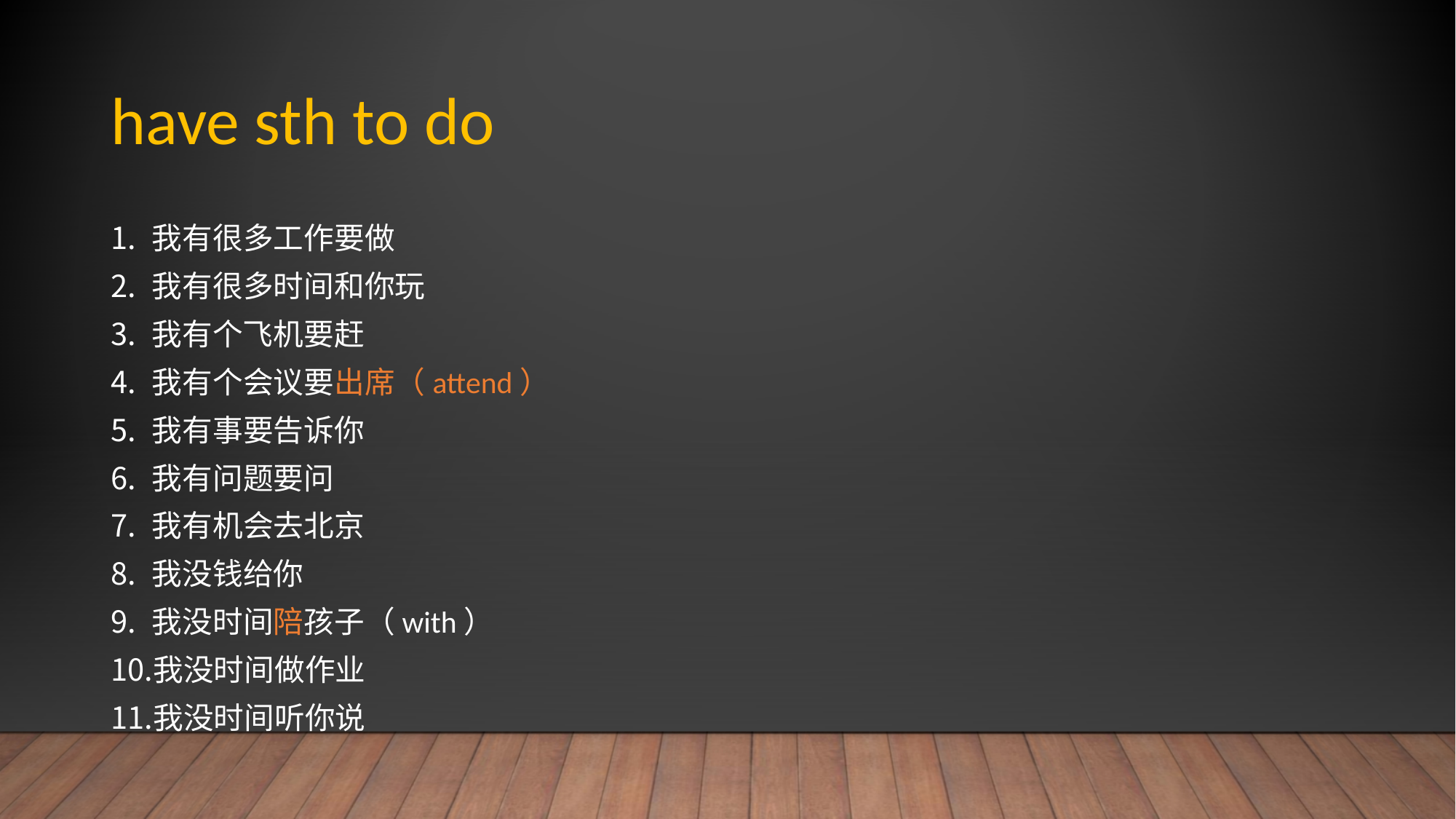

# have sth to do
我有很多工作要做
我有很多时间和你玩
我有个飞机要赶
我有个会议要出席（attend）
我有事要告诉你
我有问题要问
我有机会去北京
我没钱给你
我没时间陪孩子（with）
我没时间做作业
我没时间听你说